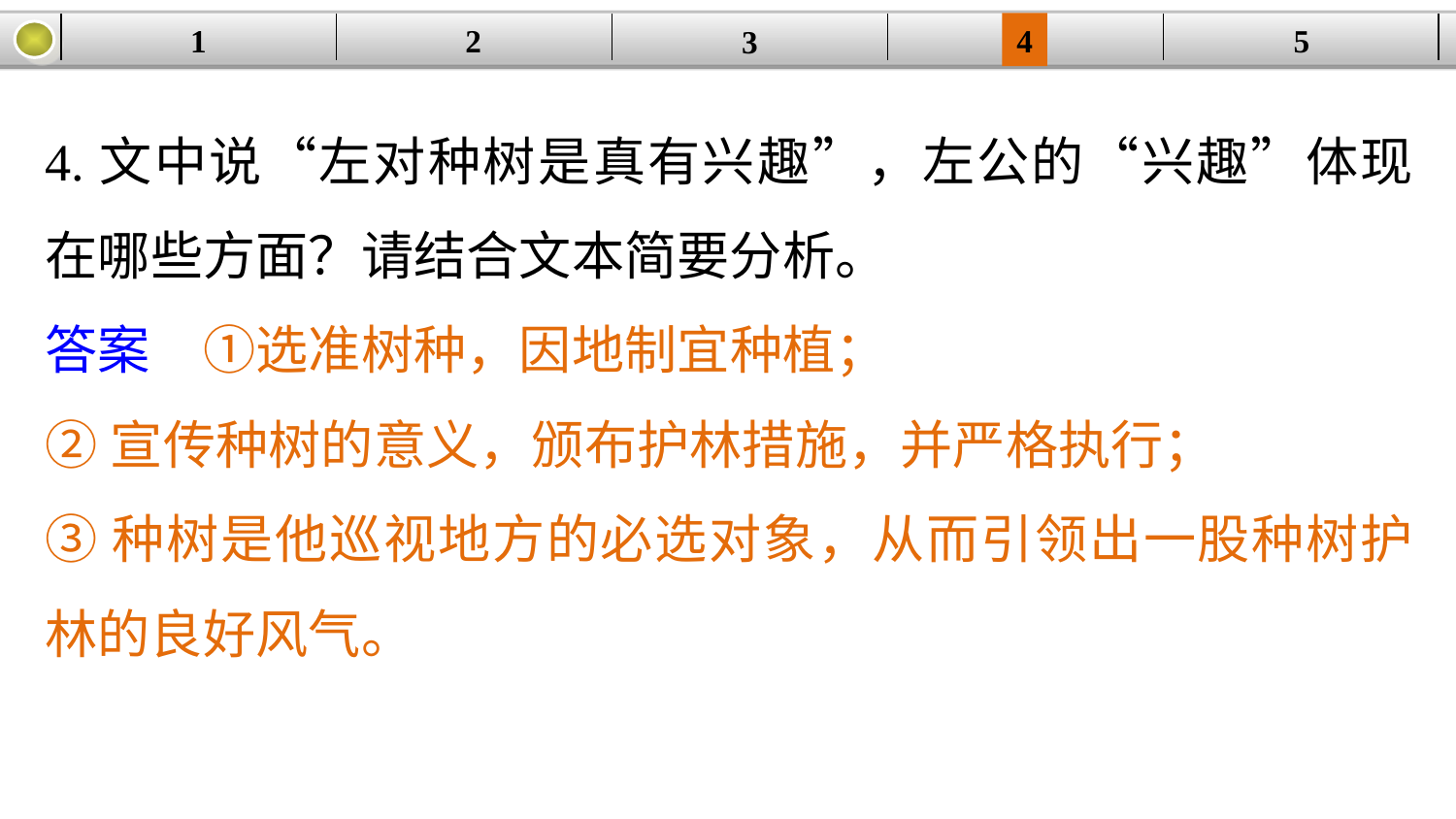

1
2
4
5
|  |  |  |  |  |
| --- | --- | --- | --- | --- |
3

4.文中说“左对种树是真有兴趣”，左公的“兴趣”体现在哪些方面？请结合文本简要分析。
答案　①选准树种，因地制宜种植；
②宣传种树的意义，颁布护林措施，并严格执行；
③种树是他巡视地方的必选对象，从而引领出一股种树护林的良好风气。